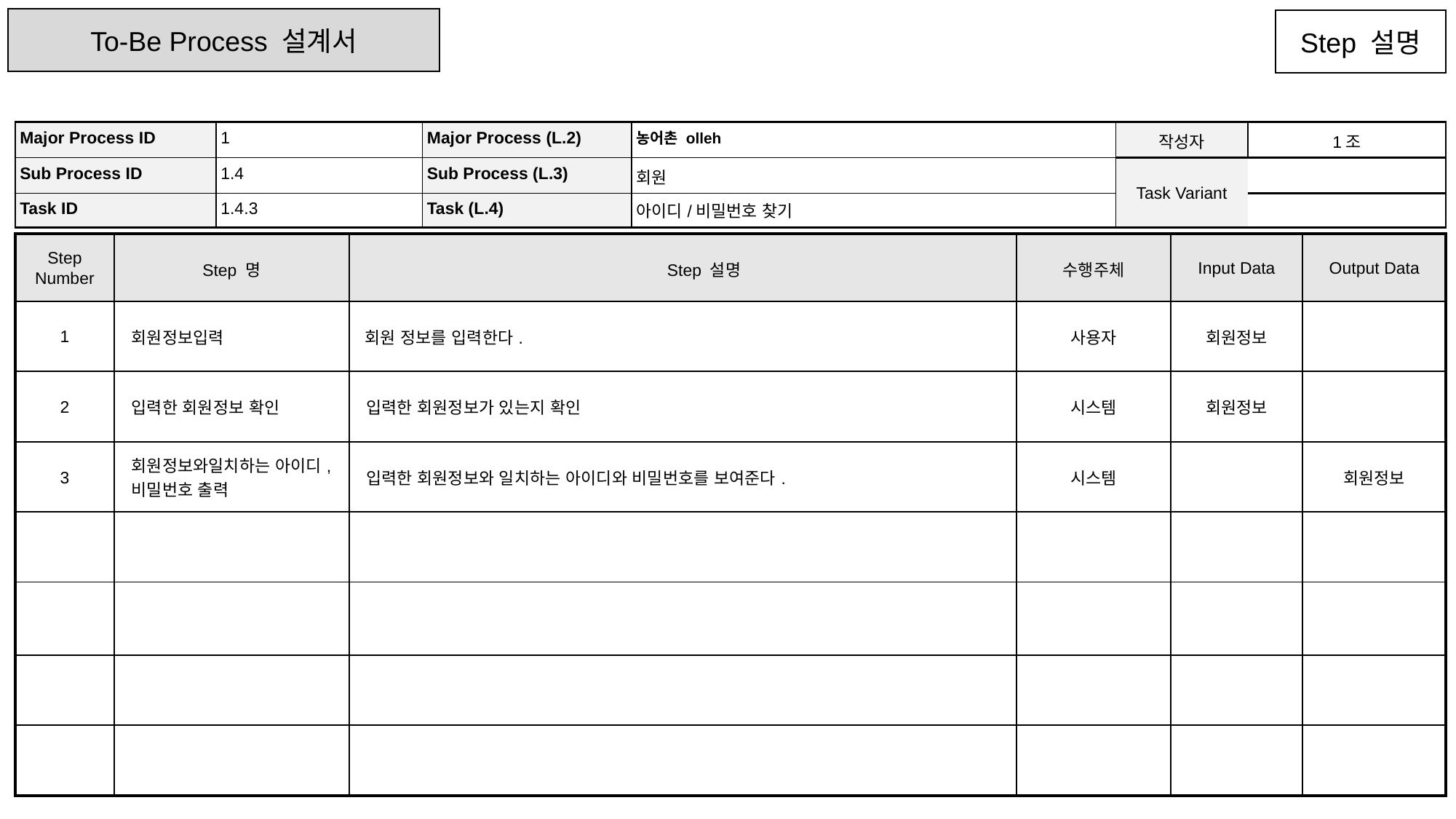

To-Be Process 설계서
Step 설명
| Major Process ID | 1 | Major Process (L.2) | 농어촌 olleh | 작성자 | 1조 |
| --- | --- | --- | --- | --- | --- |
| Sub Process ID | 1.4 | Sub Process (L.3) | 회원 | Task Variant |  |
| Task ID | 1.4.3 | Task (L.4) | 아이디/비밀번호 찾기 |  |  |
| Step Number | Step 명 | Step 설명 | 수행주체 | Input Data | Output Data |
| --- | --- | --- | --- | --- | --- |
| 1 | 회원정보입력 | 회원 정보를 입력한다. | 사용자 | 회원정보 |  |
| 2 | 입력한 회원정보 확인 | 입력한 회원정보가 있는지 확인 | 시스템 | 회원정보 |  |
| 3 | 회원정보와일치하는 아이디,비밀번호 출력 | 입력한 회원정보와 일치하는 아이디와 비밀번호를 보여준다. | 시스템 |  | 회원정보 |
|  |  |  |  |  |  |
|  |  |  |  |  |  |
|  |  |  |  |  |  |
|  |  |  |  |  |  |